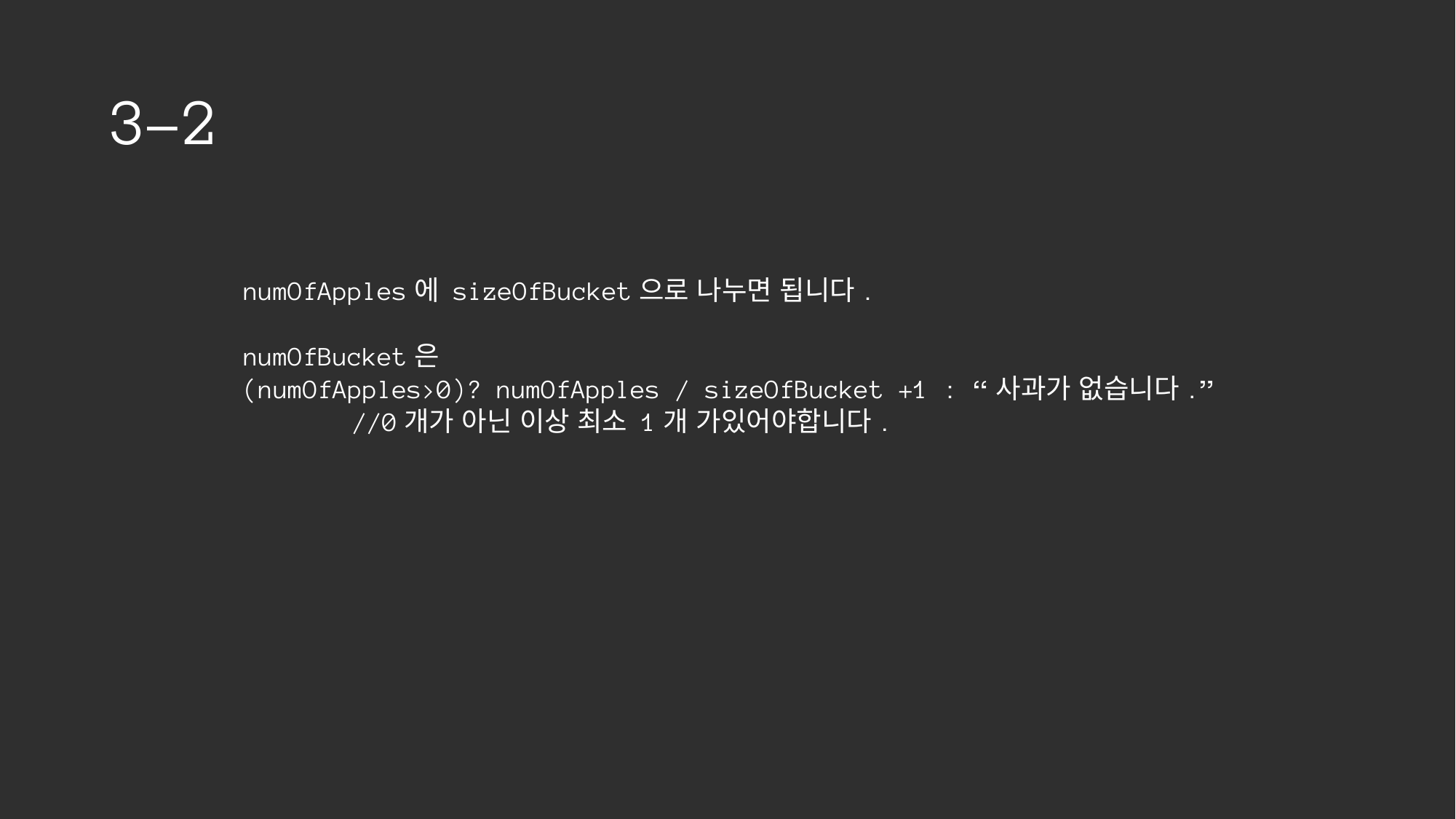

# 3-2
numOfApples에 sizeOfBucket으로 나누면 됩니다.

numOfBucket은
(numOfApples>0)? numOfApples / sizeOfBucket +1 : “사과가 없습니다.”
	//0개가 아닌 이상 최소 1개 가있어야합니다.